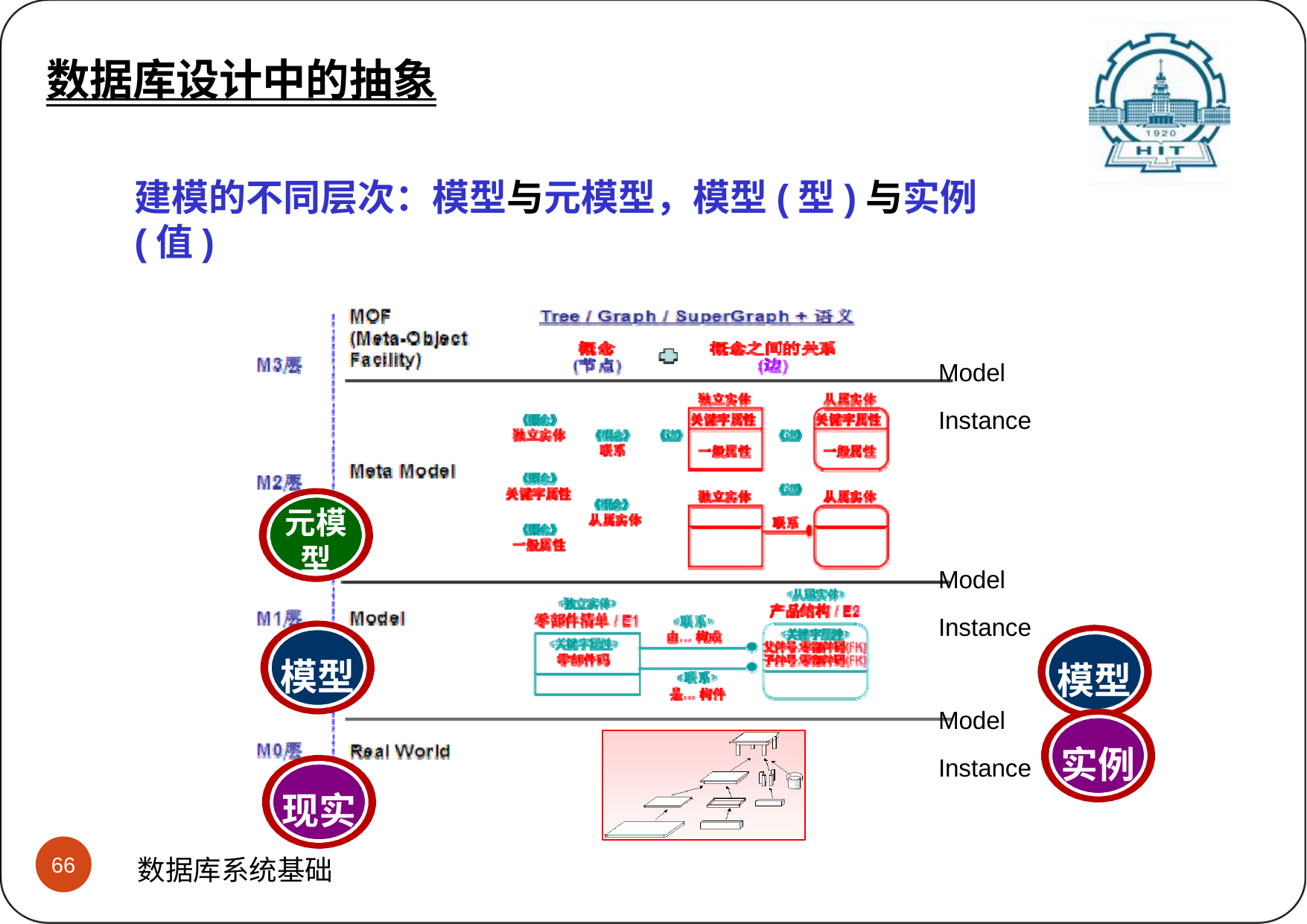

数据库设计中的抽象
# 数据库设计中的抽象
(11)建模层次?
建模的不同层次：模型与元模型，模型(型)与实例(值)

Model Instance

元模 型
Model Instance

模型
模型
Model Instance

实例

现实